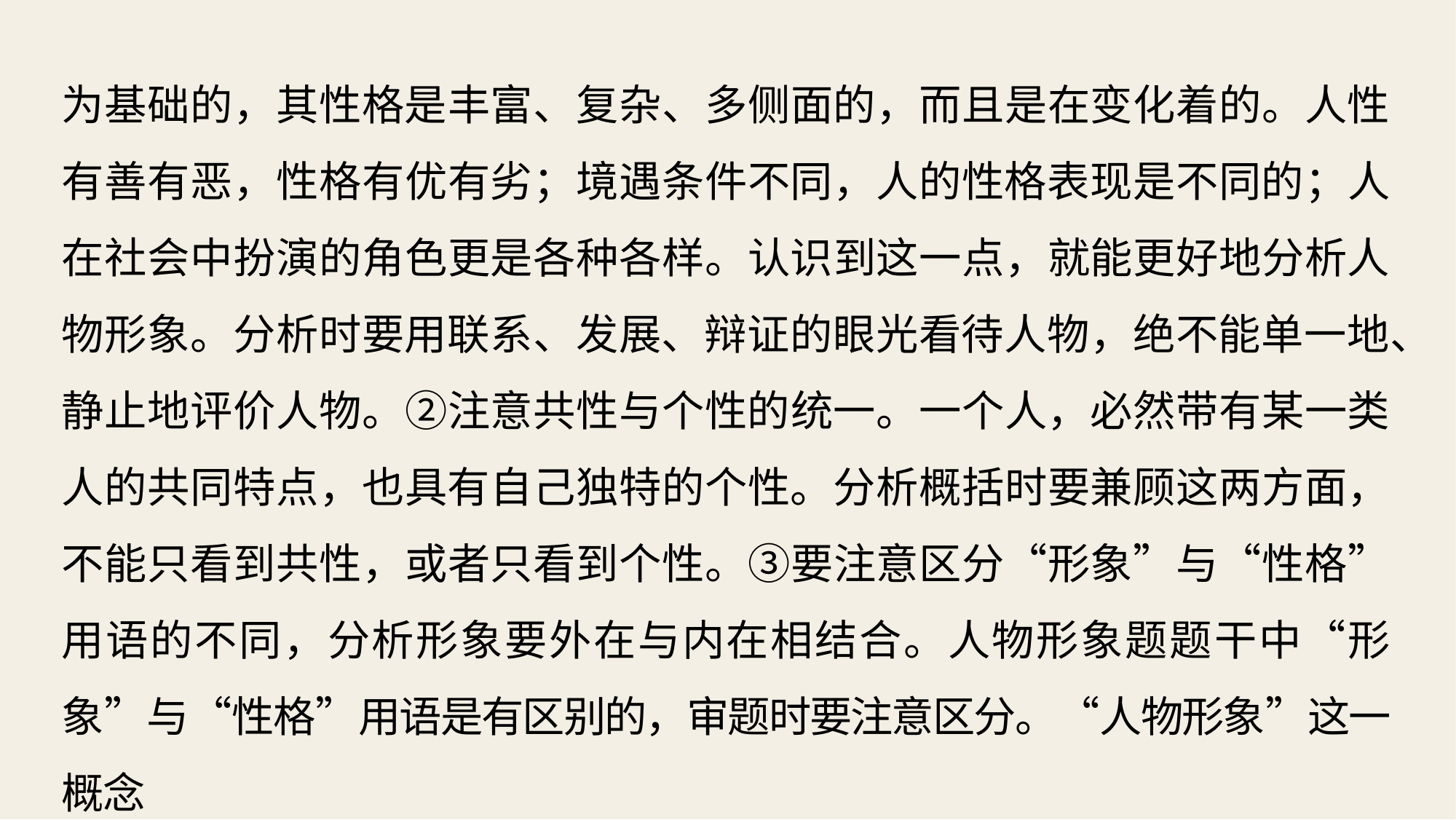

为基础的，其性格是丰富、复杂、多侧面的，而且是在变化着的。人性有善有恶，性格有优有劣；境遇条件不同，人的性格表现是不同的；人在社会中扮演的角色更是各种各样。认识到这一点，就能更好地分析人物形象。分析时要用联系、发展、辩证的眼光看待人物，绝不能单一地、静止地评价人物。②注意共性与个性的统一。一个人，必然带有某一类人的共同特点，也具有自己独特的个性。分析概括时要兼顾这两方面，不能只看到共性，或者只看到个性。③要注意区分“形象”与“性格”用语的不同，分析形象要外在与内在相结合。人物形象题题干中“形象”与“性格”用语是有区别的，审题时要注意区分。“人物形象”这一概念